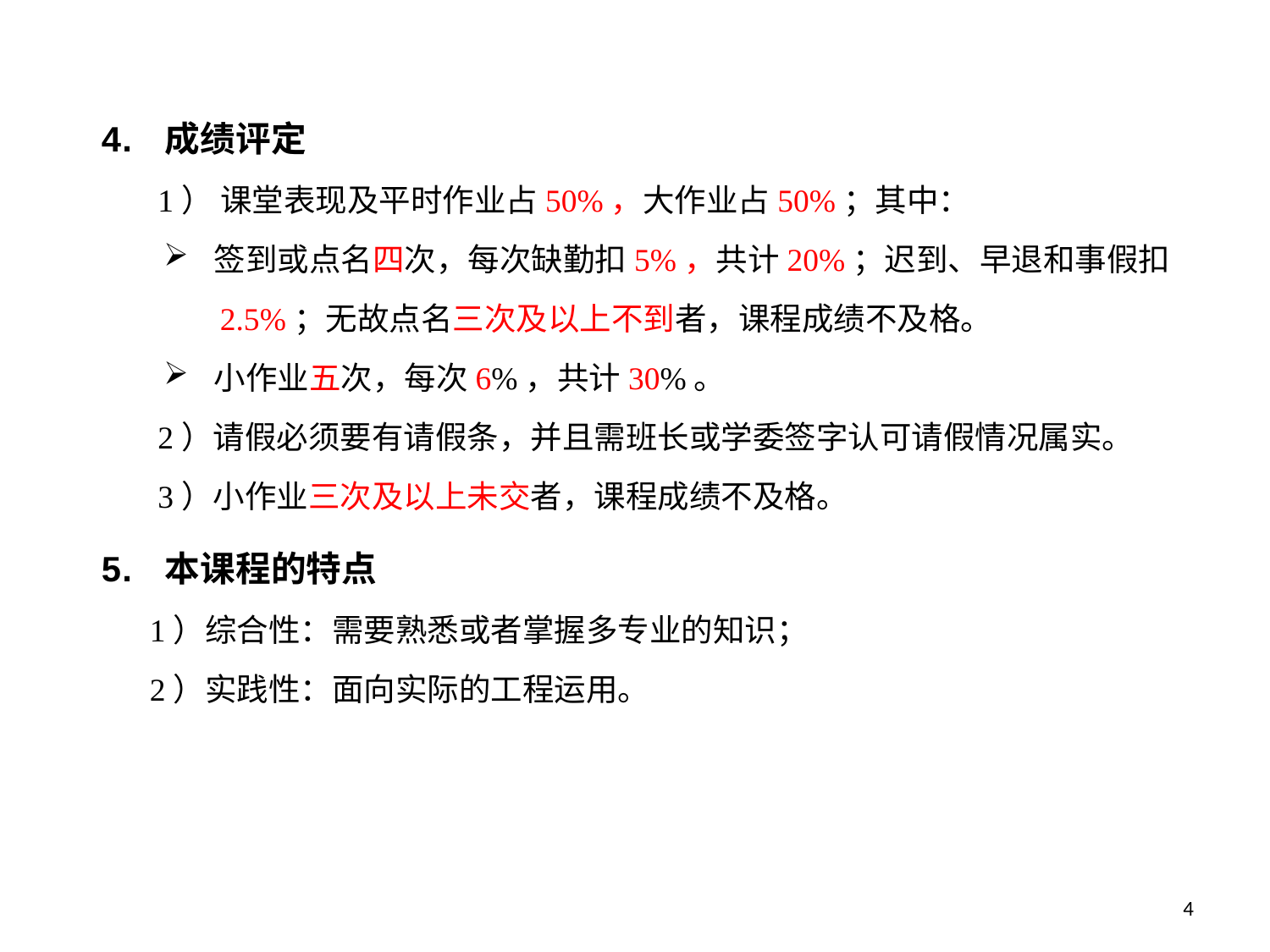

成绩评定
       1） 课堂表现及平时作业占50%，大作业占50%；其中：
签到或点名四次，每次缺勤扣5%，共计20%；迟到、早退和事假扣
       2.5%；无故点名三次及以上不到者，课程成绩不及格。
小作业五次，每次6%，共计30%。
       2）请假必须要有请假条，并且需班长或学委签字认可请假情况属实。
       3）小作业三次及以上未交者，课程成绩不及格。
本课程的特点
      1）综合性：需要熟悉或者掌握多专业的知识；
      2）实践性：面向实际的工程运用。

4